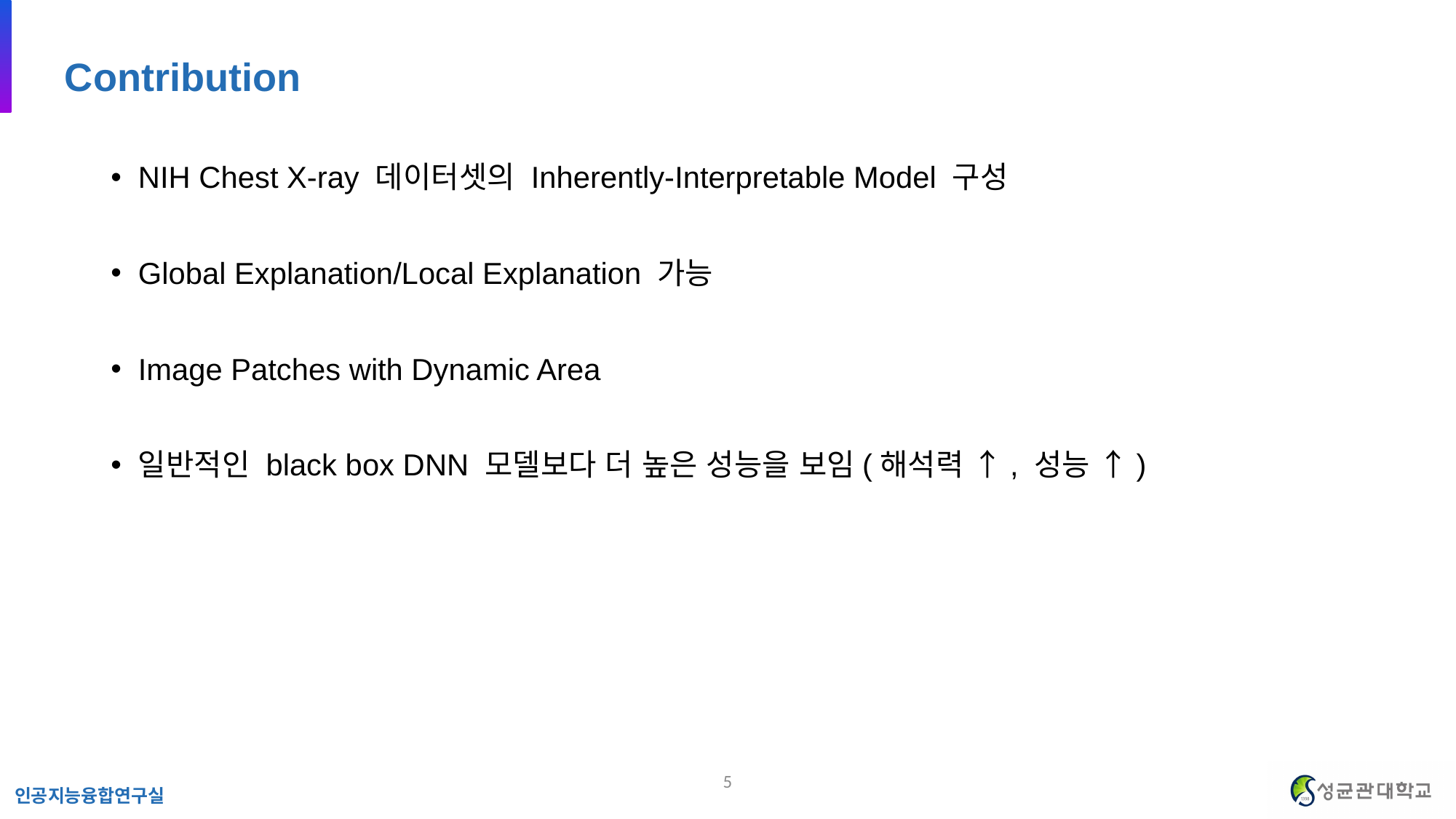

Contribution
NIH Chest X-ray 데이터셋의 Inherently-Interpretable Model 구성

Global Explanation/Local Explanation 가능

Image Patches with Dynamic Area

일반적인 black box DNN 모델보다 더 높은 성능을 보임(해석력 ↑, 성능 ↑)
5